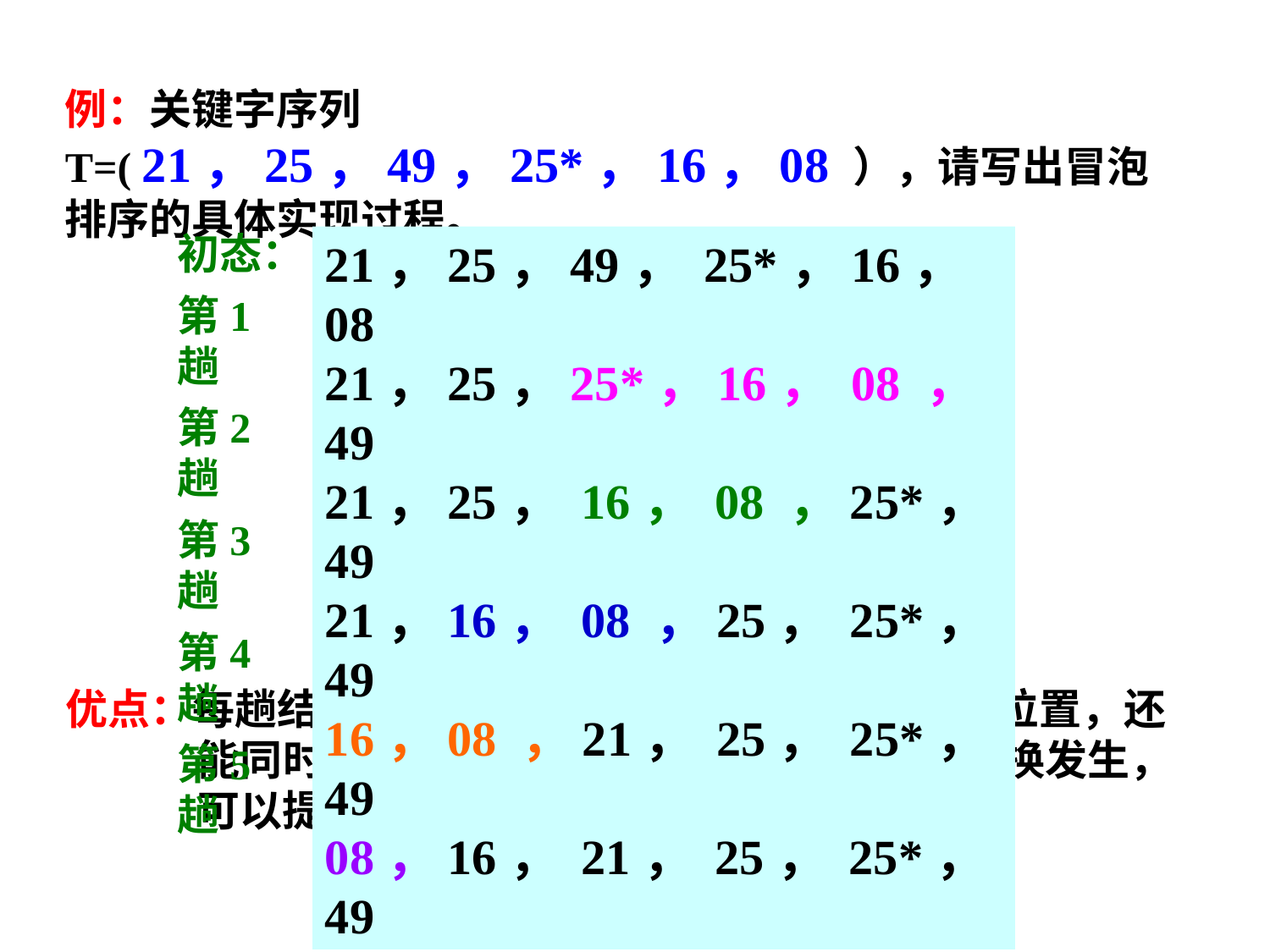

例：关键字序列 T=( 21，25，49，25*，16，08 ），请写出冒泡排序的具体实现过程。
初态：
第1趟
第2趟
第3趟
第4趟
第5趟
21，25，49， 25*，16，  08
21，25，25*，16， 08 ， 49
21，25， 16， 08 ，25*，49
21，16， 08 ，25， 25*，49
16，08 ，21， 25， 25*，49
08，16， 21， 25， 25*，49
优点：每趟结束时，不仅能挤出一个最大值到最后位置，还能同时部分理顺其他元素；一旦下趟没有交换发生，可以提前结束排序。